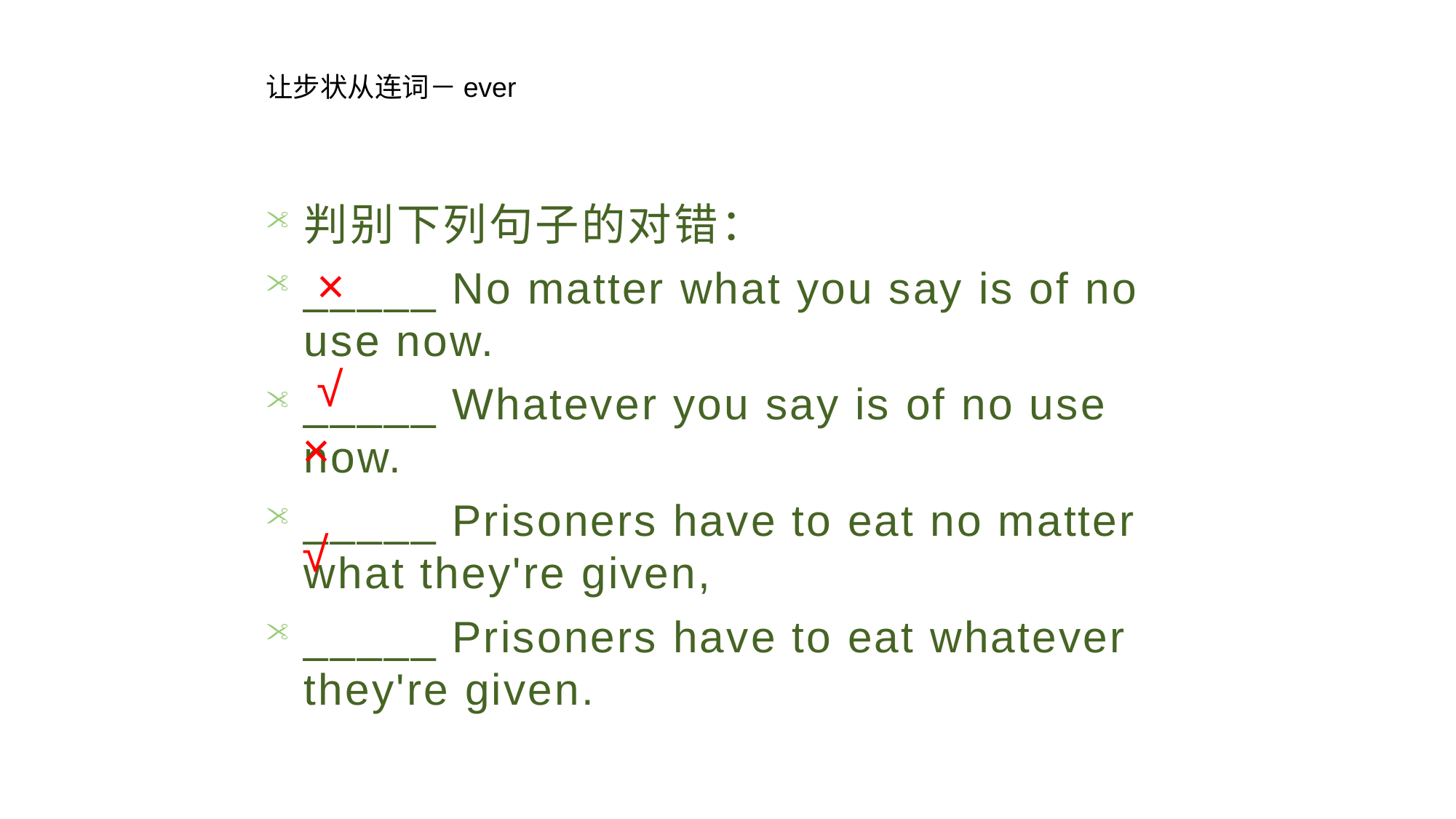

让步状从连词－ever
判别下列句子的对错：
_____ No matter what you say is of no use now.
_____ Whatever you say is of no use now.
_____ Prisoners have to eat no matter what they're given,
_____ Prisoners have to eat whatever they're given.

×
√
×
√